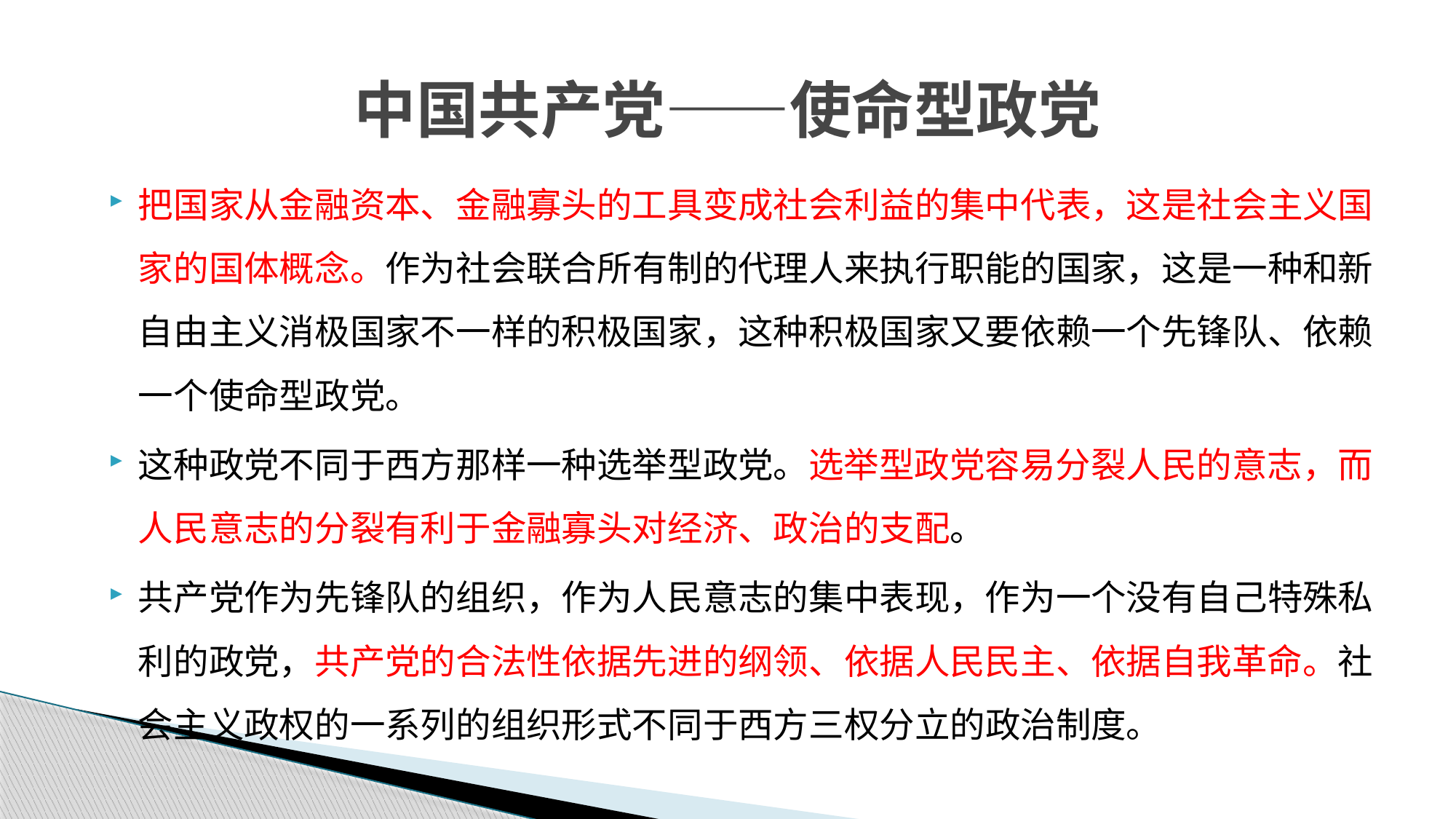

# 中国共产党——使命型政党
把国家从金融资本、金融寡头的工具变成社会利益的集中代表，这是社会主义国家的国体概念。作为社会联合所有制的代理人来执行职能的国家，这是一种和新自由主义消极国家不一样的积极国家，这种积极国家又要依赖一个先锋队、依赖一个使命型政党。
这种政党不同于西方那样一种选举型政党。选举型政党容易分裂人民的意志，而人民意志的分裂有利于金融寡头对经济、政治的支配。
共产党作为先锋队的组织，作为人民意志的集中表现，作为一个没有自己特殊私利的政党，共产党的合法性依据先进的纲领、依据人民民主、依据自我革命。社会主义政权的一系列的组织形式不同于西方三权分立的政治制度。